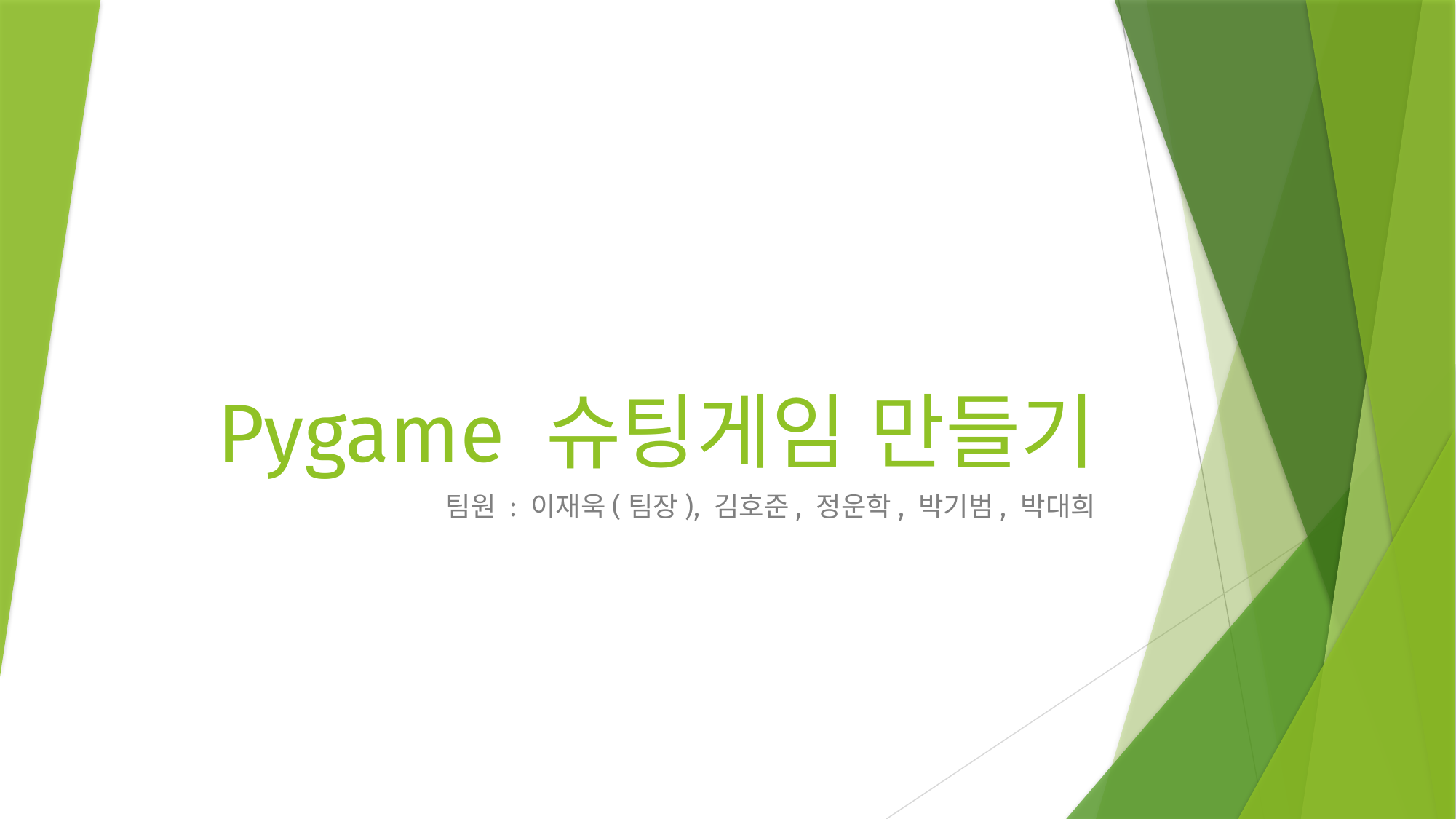

# Pygame 슈팅게임 만들기
팀원 : 이재욱(팀장), 김호준, 정운학, 박기범, 박대희